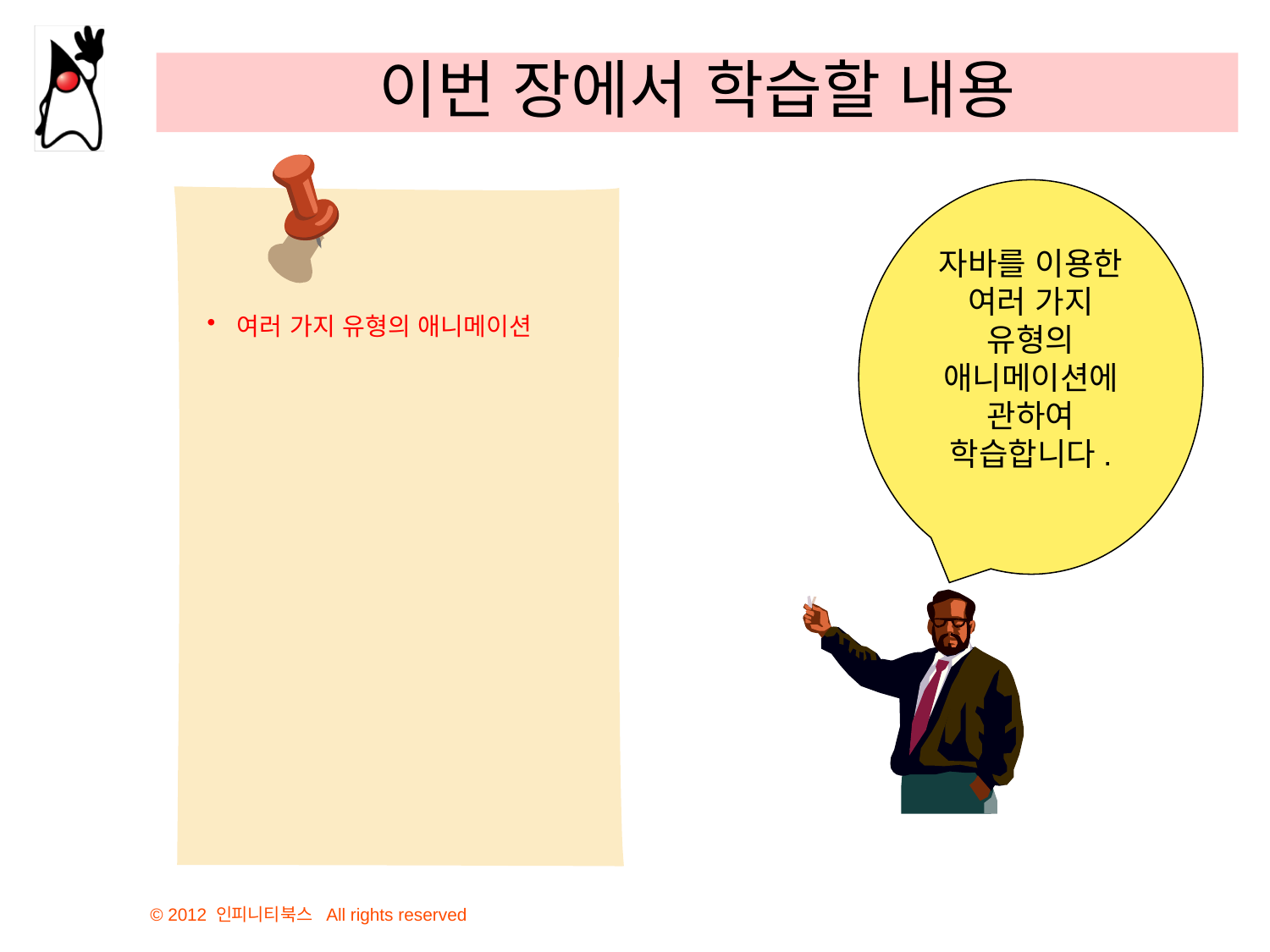

# 이번 장에서 학습할 내용

자바를 이용한 여러 가지 유형의 애니메이션에 관하여 학습합니다.

여러 가지 유형의 애니메이션